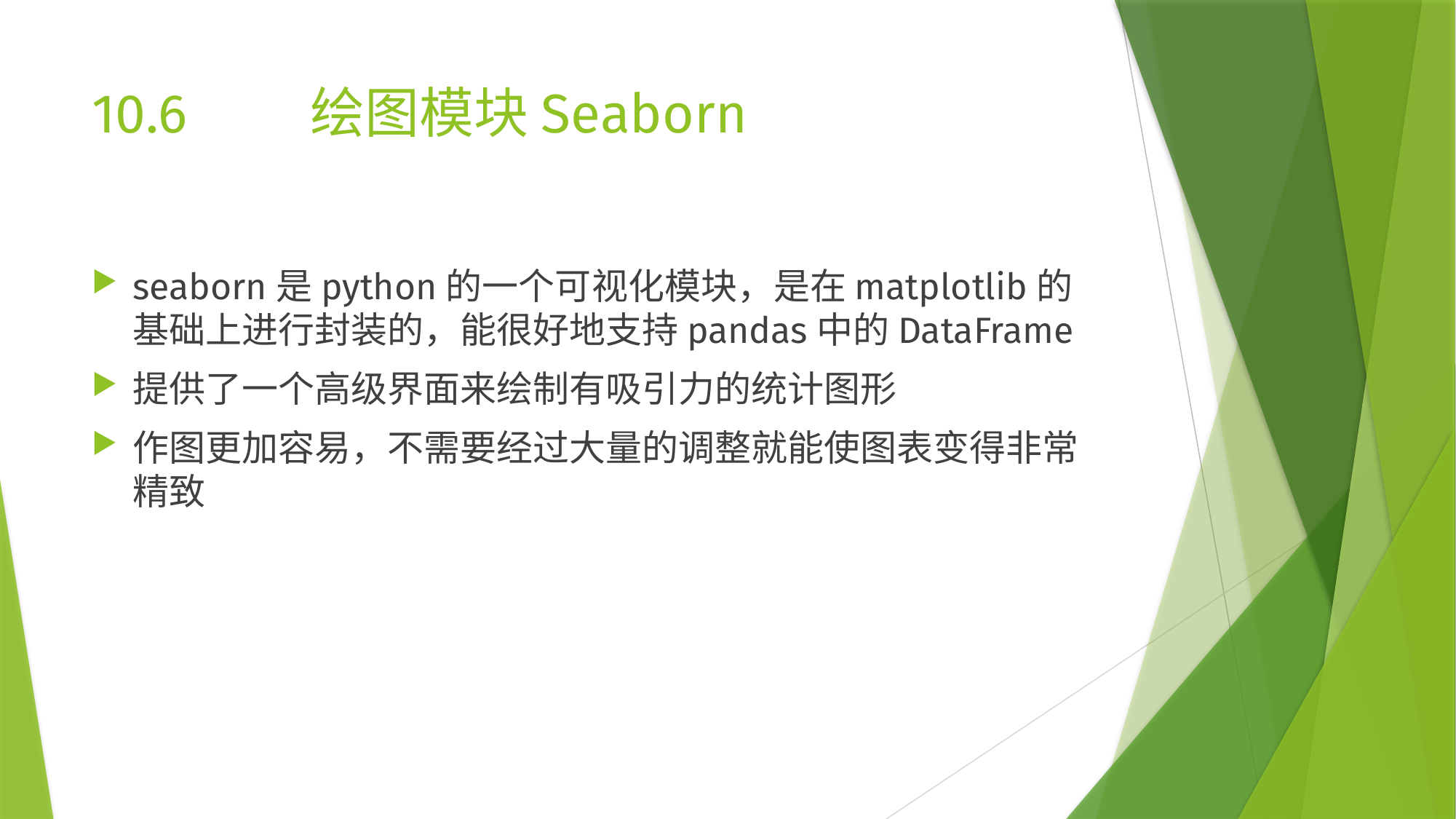

# 10.6		绘图模块Seaborn
seaborn是python的一个可视化模块，是在matplotlib的基础上进行封装的，能很好地支持pandas中的DataFrame
提供了一个高级界面来绘制有吸引力的统计图形
作图更加容易，不需要经过大量的调整就能使图表变得非常精致